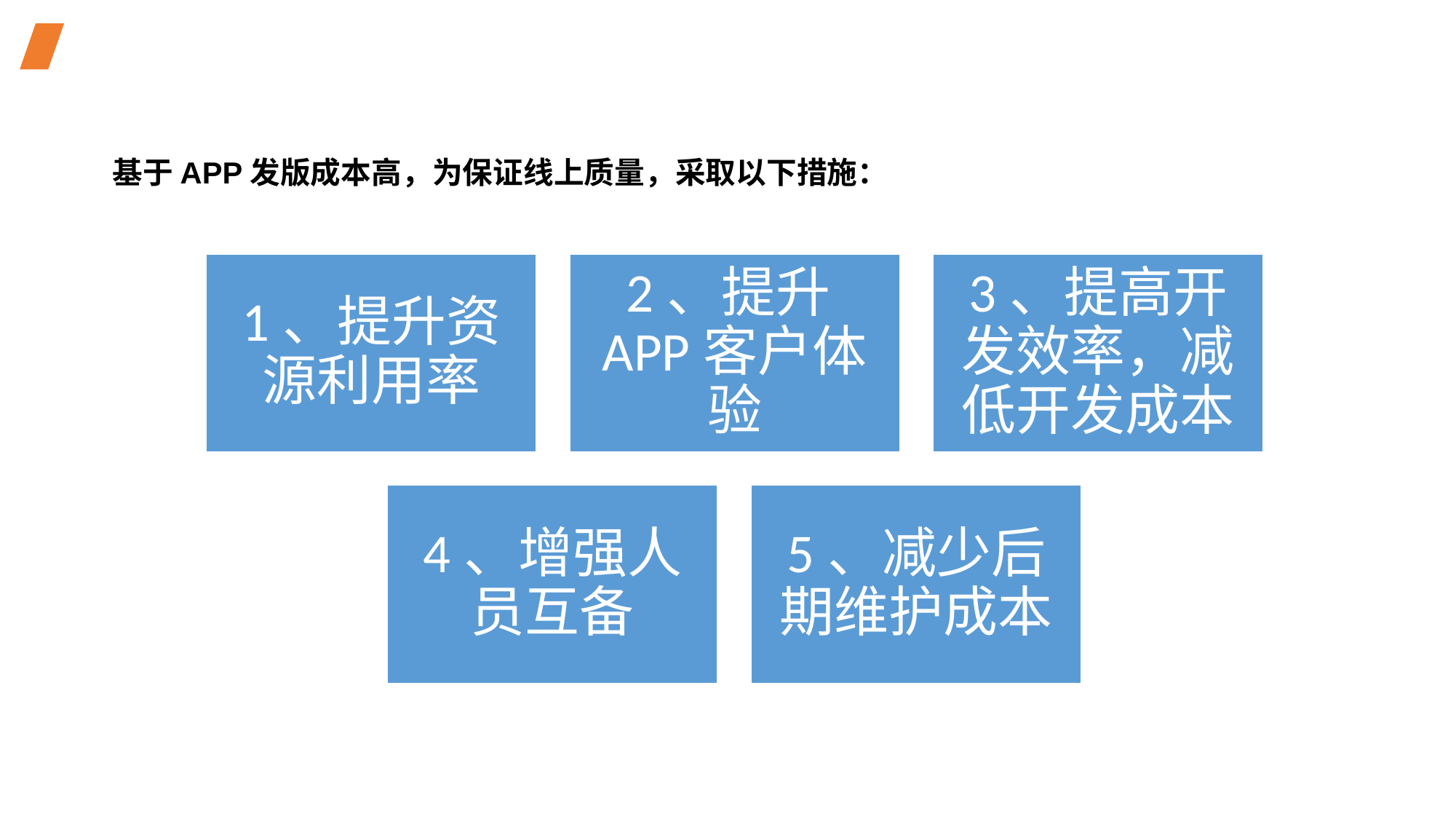

基于APP发版成本高，为保证线上质量，采取以下措施：

1、提升资源利用率
2、提升APP客户体验
3、提高开发效率，减低开发成本
4、增强人员互备
5、减少后期维护成本